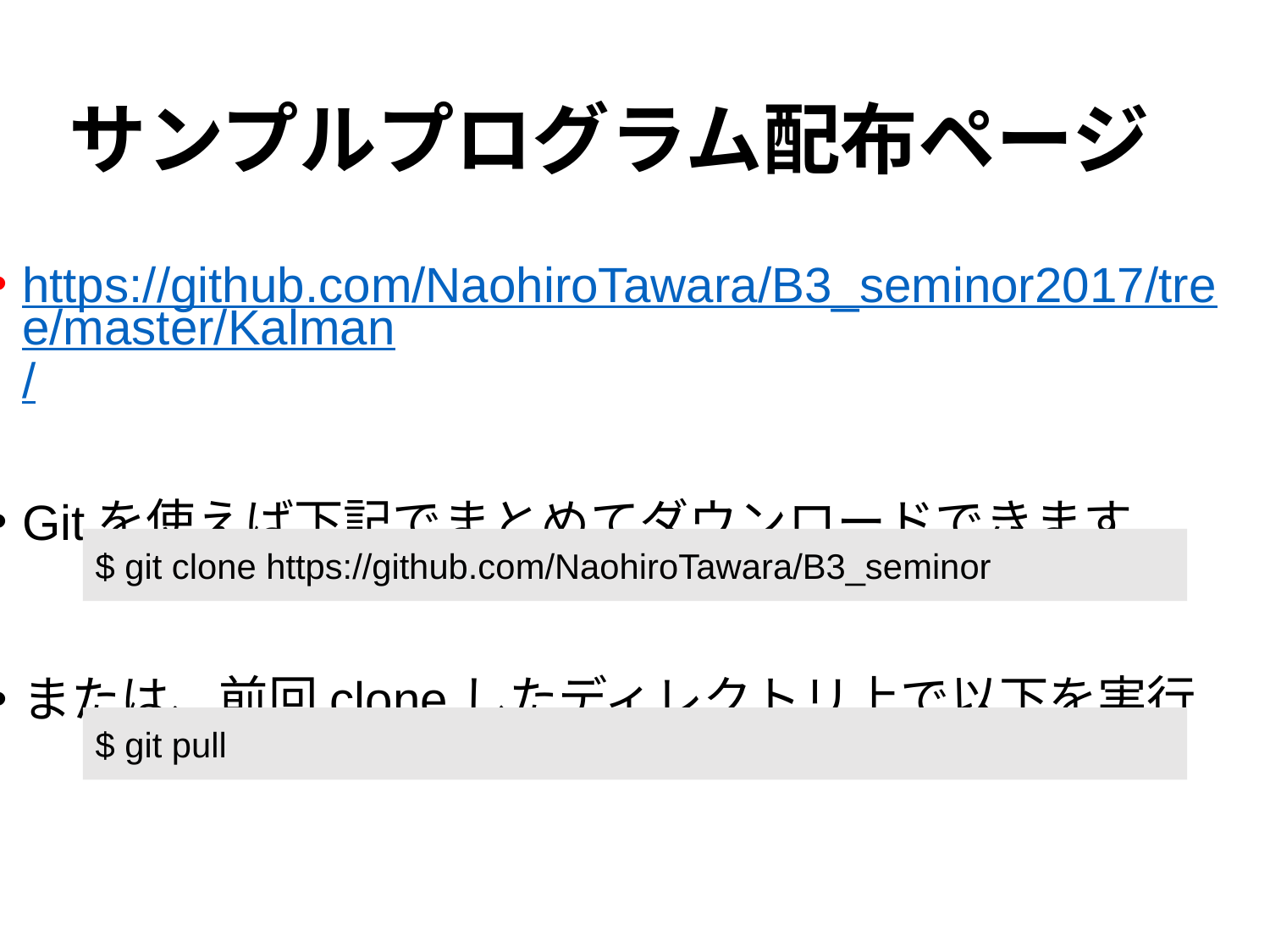

# サンプルプログラム配布ページ
https://github.com/NaohiroTawara/B3_seminor2017/tree/master/Kalman/

Gitを使えば下記でまとめてダウンロードできます
または、前回cloneしたディレクトリ上で以下を実行

$ git clone https://github.com/NaohiroTawara/B3_seminor
$ git pull